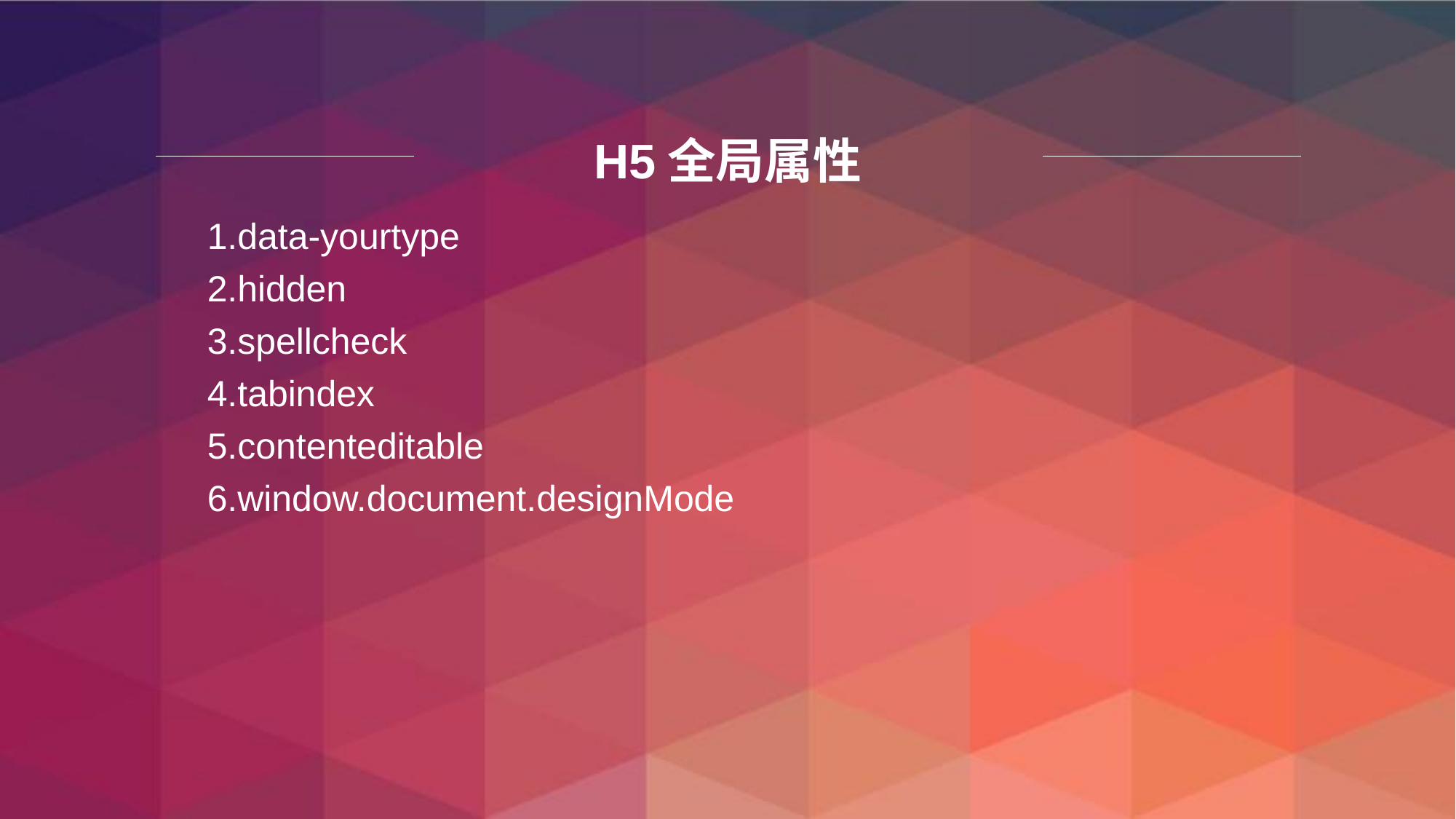

# H5全局属性
1.data-yourtype
2.hidden
3.spellcheck
4.tabindex
5.contenteditable
6.window.document.designMode